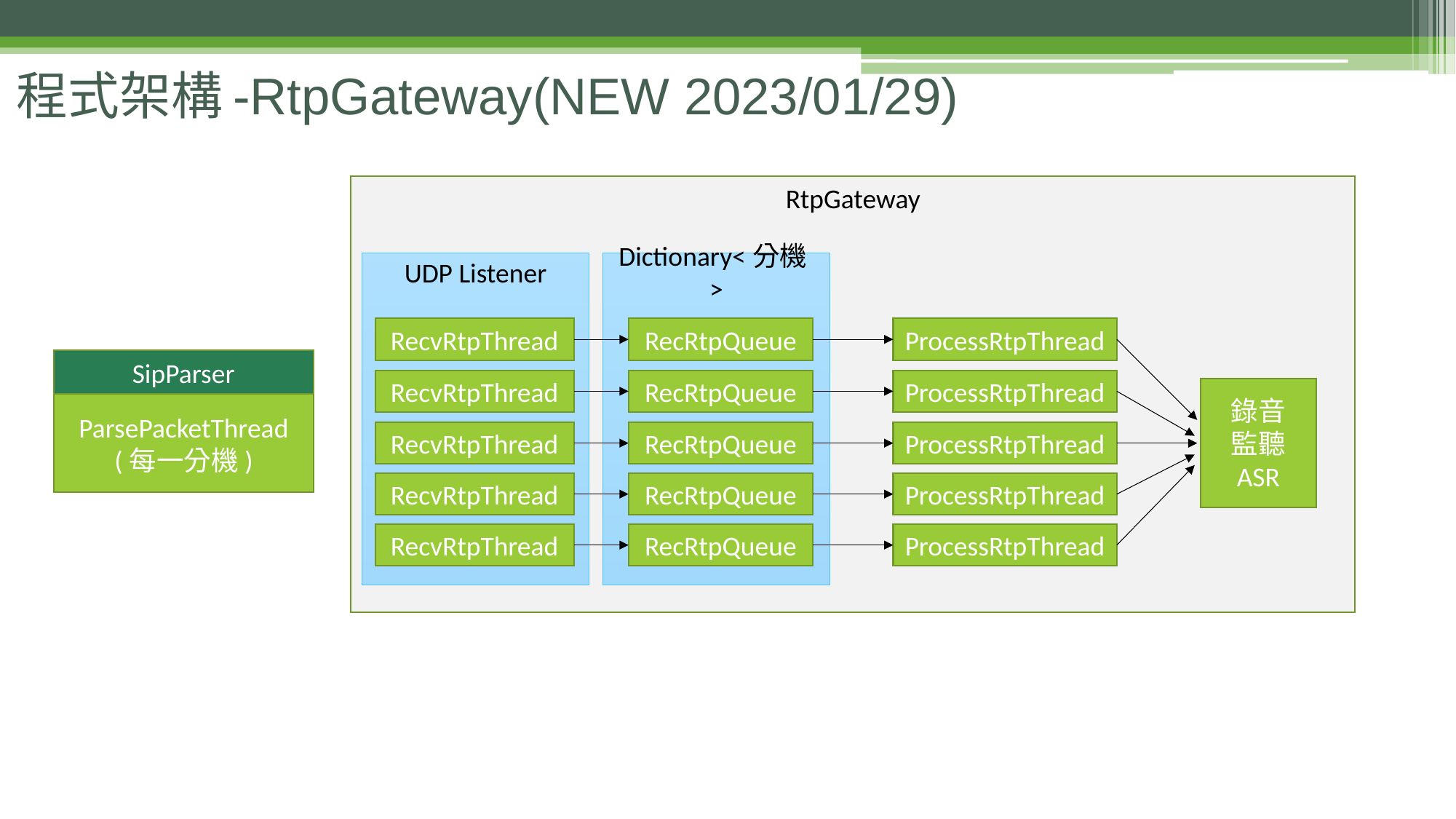

# 程式架構-RtpGateway(NEW 2023/01/29)
RtpGateway

Dictionary<分機>

UDP Listener

RecvRtpThread
ProcessRtpThread
RecRtpQueue
SipParser
RecvRtpThread
ProcessRtpThread
RecRtpQueue
錄音
監聽
ASR
ParsePacketThread
(每一分機)
RecvRtpThread
RecRtpQueue
ProcessRtpThread
RecvRtpThread
ProcessRtpThread
RecRtpQueue
RecvRtpThread
RecRtpQueue
ProcessRtpThread